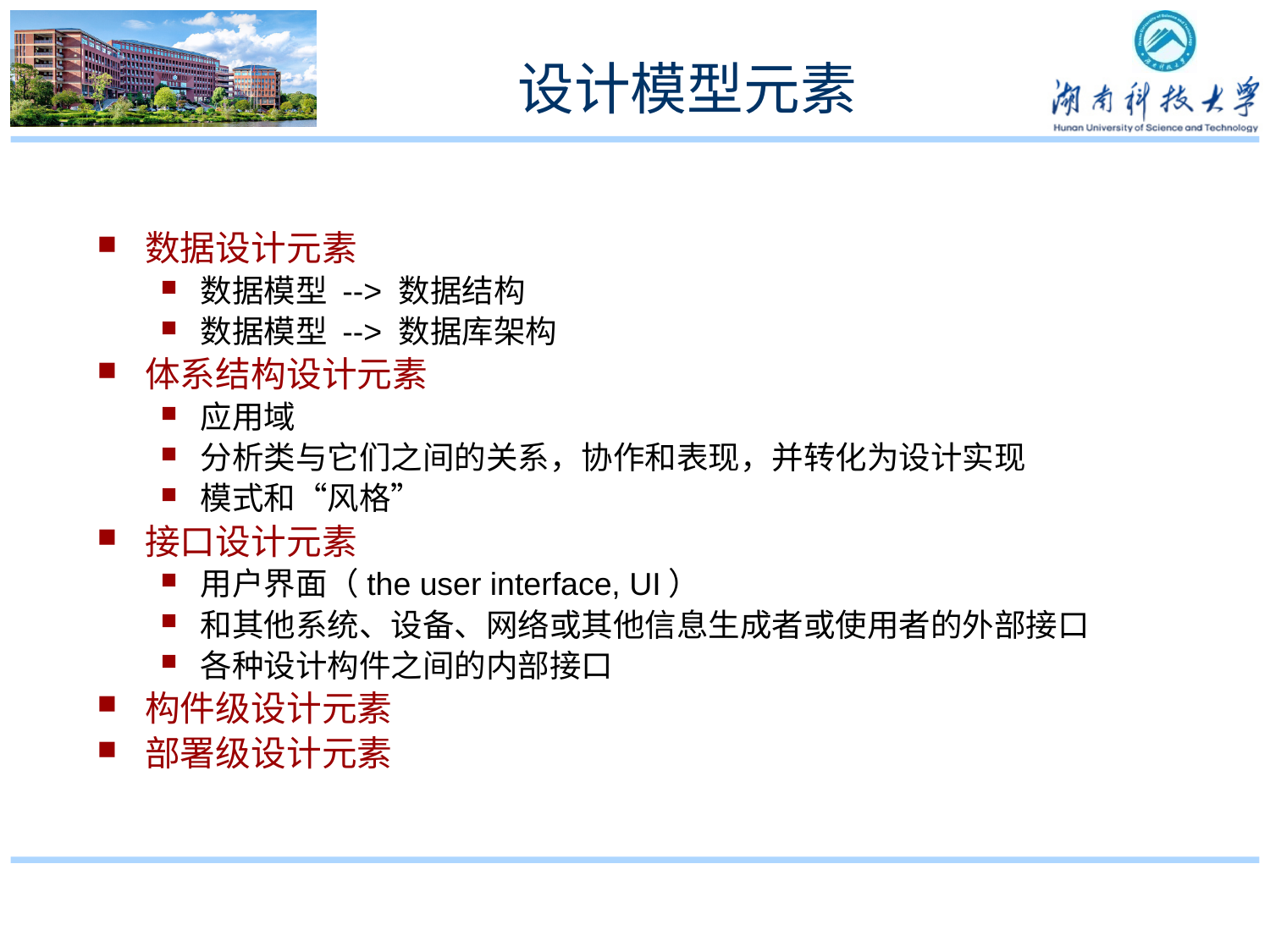

# 设计模型元素
数据设计元素
数据模型 --> 数据结构
数据模型 --> 数据库架构
体系结构设计元素
应用域
分析类与它们之间的关系，协作和表现，并转化为设计实现
模式和“风格”
接口设计元素
用户界面（the user interface, UI）
和其他系统、设备、网络或其他信息生成者或使用者的外部接口
各种设计构件之间的内部接口
构件级设计元素
部署级设计元素
58